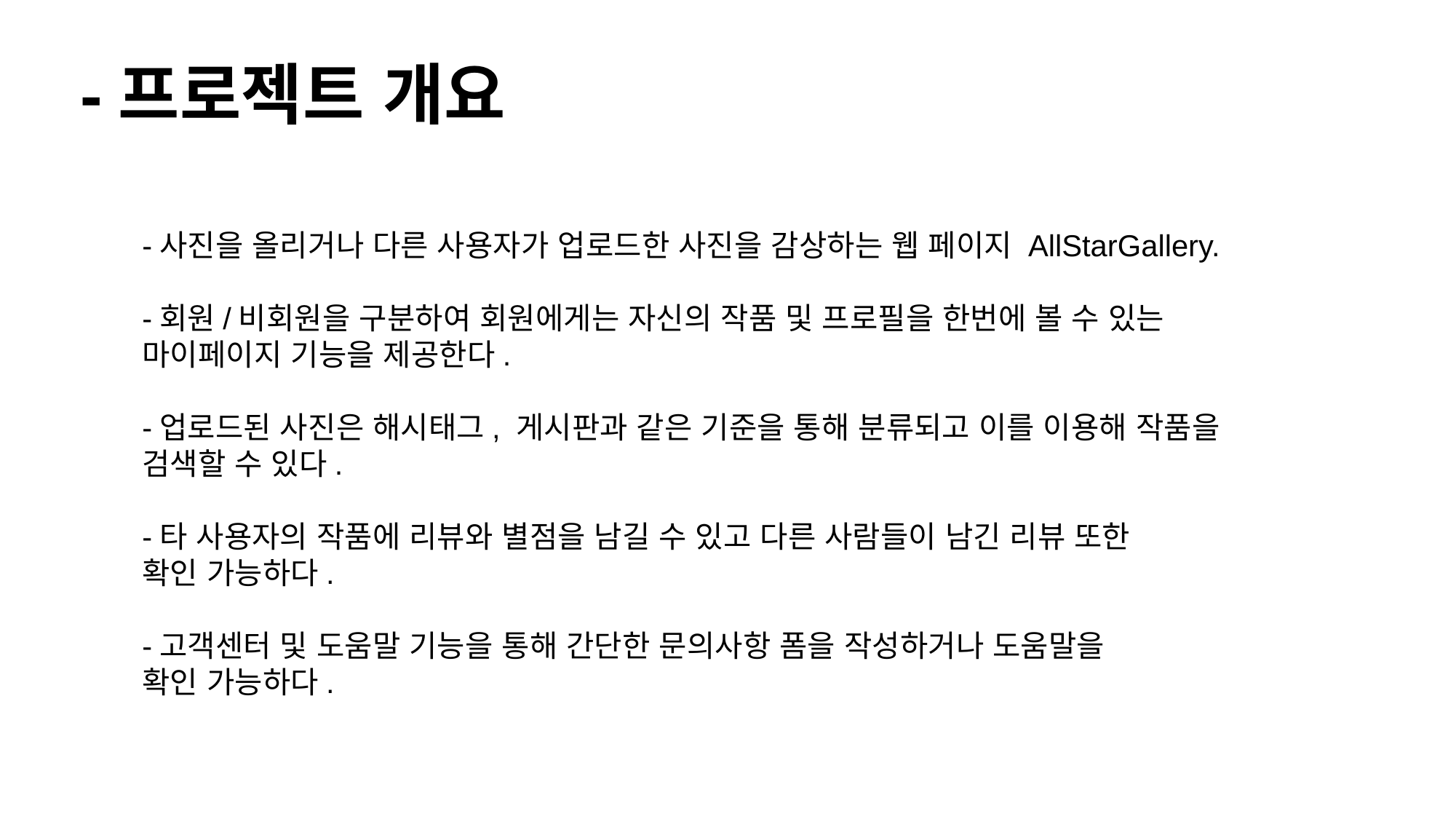

-프로젝트 개요
-사진을 올리거나 다른 사용자가 업로드한 사진을 감상하는 웹 페이지 AllStarGallery.

-회원/비회원을 구분하여 회원에게는 자신의 작품 및 프로필을 한번에 볼 수 있는
마이페이지 기능을 제공한다.

-업로드된 사진은 해시태그, 게시판과 같은 기준을 통해 분류되고 이를 이용해 작품을 검색할 수 있다.

-타 사용자의 작품에 리뷰와 별점을 남길 수 있고 다른 사람들이 남긴 리뷰 또한
확인 가능하다.

-고객센터 및 도움말 기능을 통해 간단한 문의사항 폼을 작성하거나 도움말을
확인 가능하다.